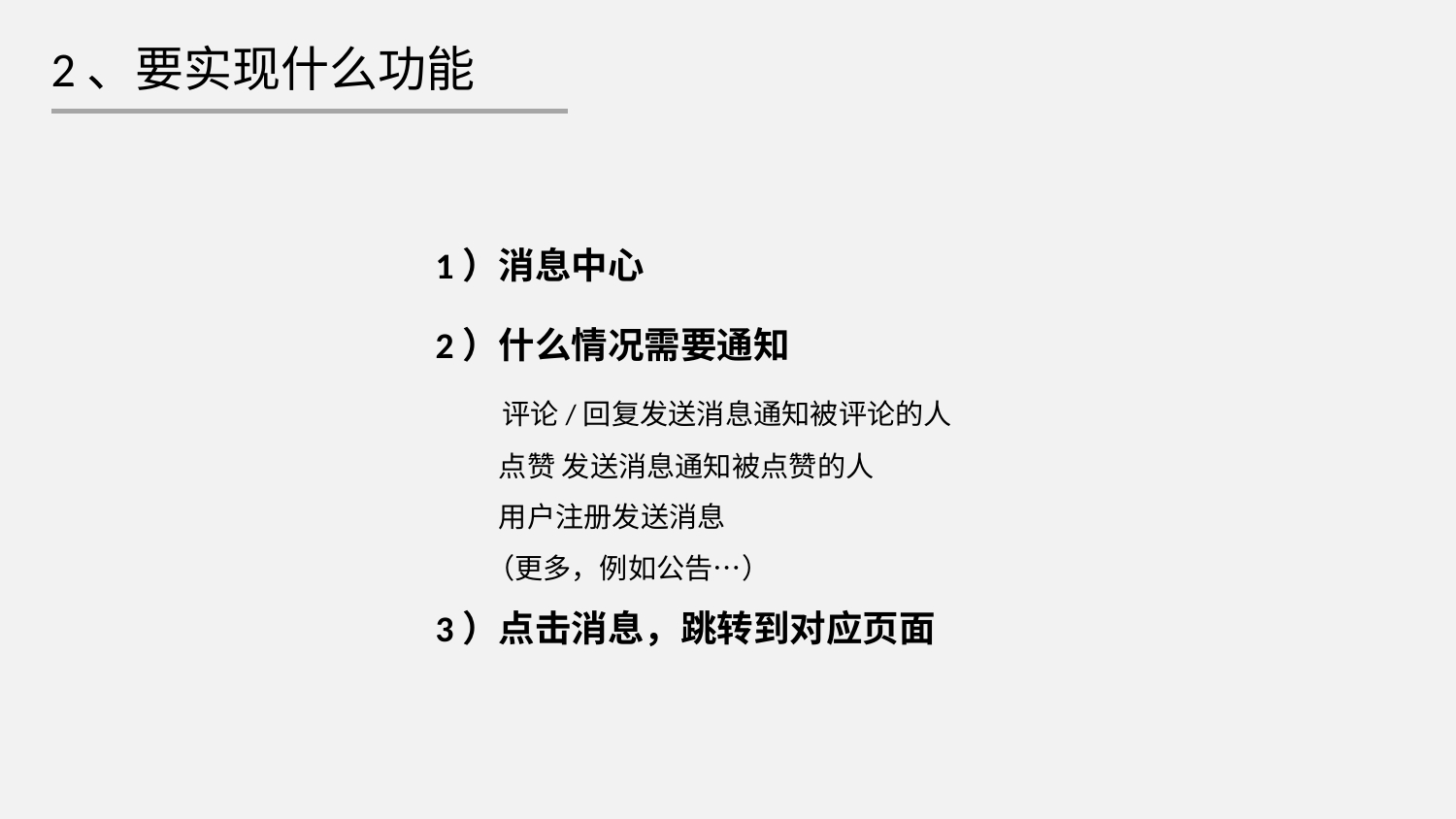

2、要实现什么功能
1）消息中心

2）什么情况需要通知
       评论/回复发送消息通知被评论的人
         点赞 发送消息通知被点赞的人
         用户注册发送消息
       （更多，例如公告…）
3）点击消息，跳转到对应页面